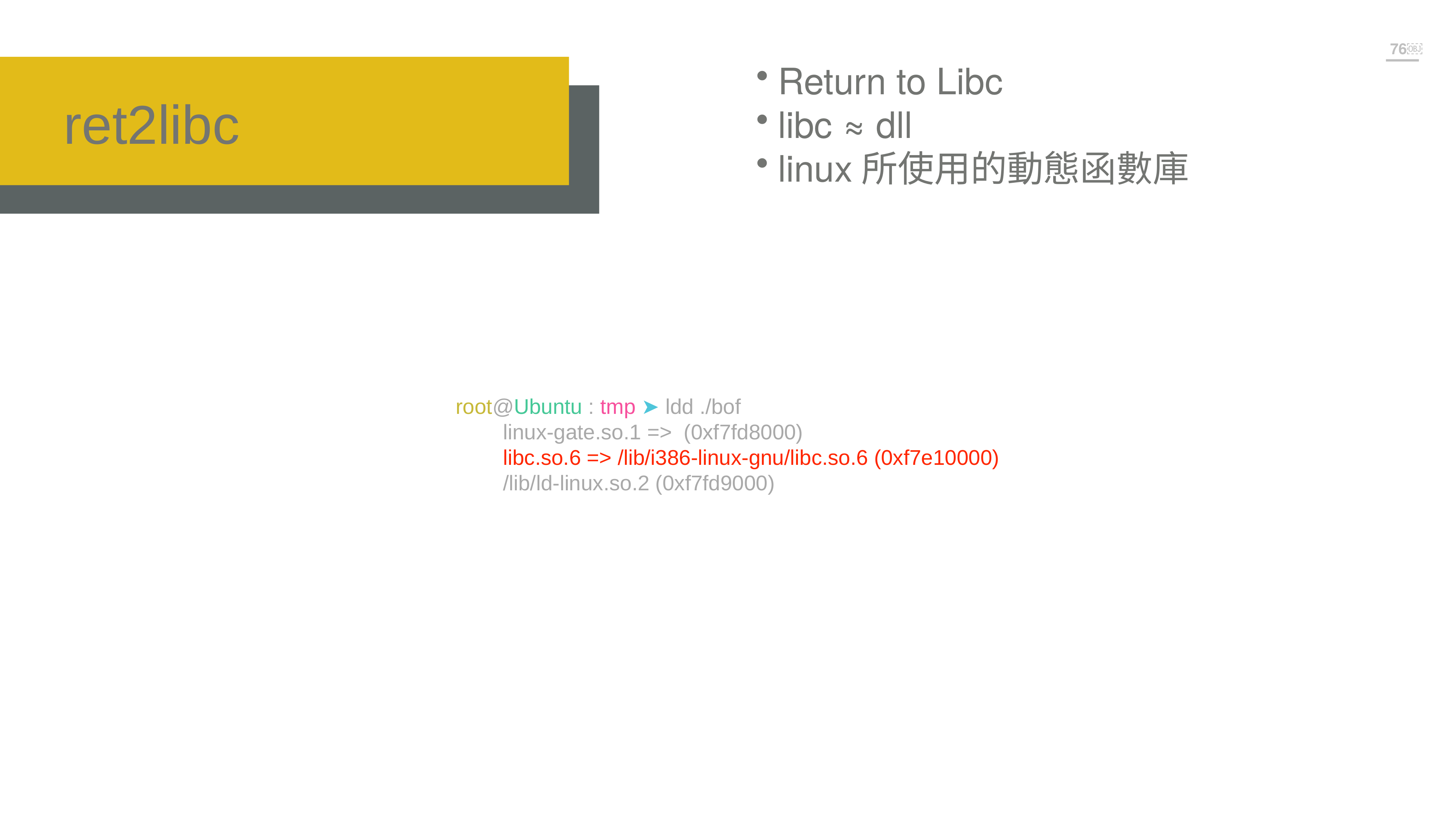

76￼
Return to Libc
libc ≈ dll
linux所使用的動態函數庫
ret2libc
root@Ubuntu : tmp ➤ ldd ./bof
        linux-gate.so.1 =>  (0xf7fd8000)
        libc.so.6 => /lib/i386-linux-gnu/libc.so.6 (0xf7e10000)
        /lib/ld-linux.so.2 (0xf7fd9000)